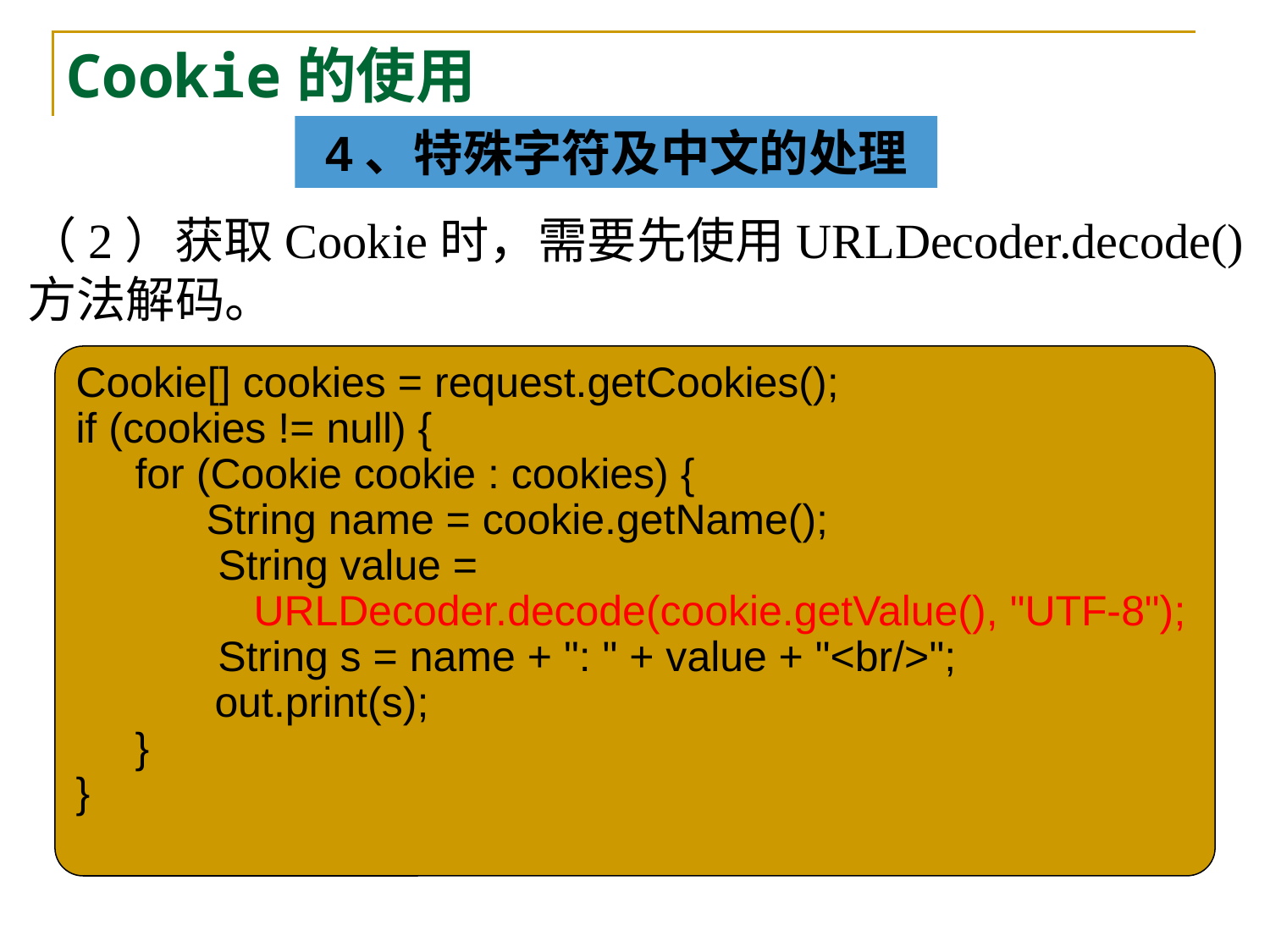

# Cookie的使用
4、特殊字符及中文的处理

（2）获取Cookie时，需要先使用URLDecoder.decode()方法解码。

Cookie[] cookies = request.getCookies();
if (cookies != null) {
     for (Cookie cookie : cookies) {
           String name = cookie.getName();
            String value =
               URLDecoder.decode(cookie.getValue(), "UTF-8");
            String s = name + ": " + value + "<br/>";
	 out.print(s);
     }
}